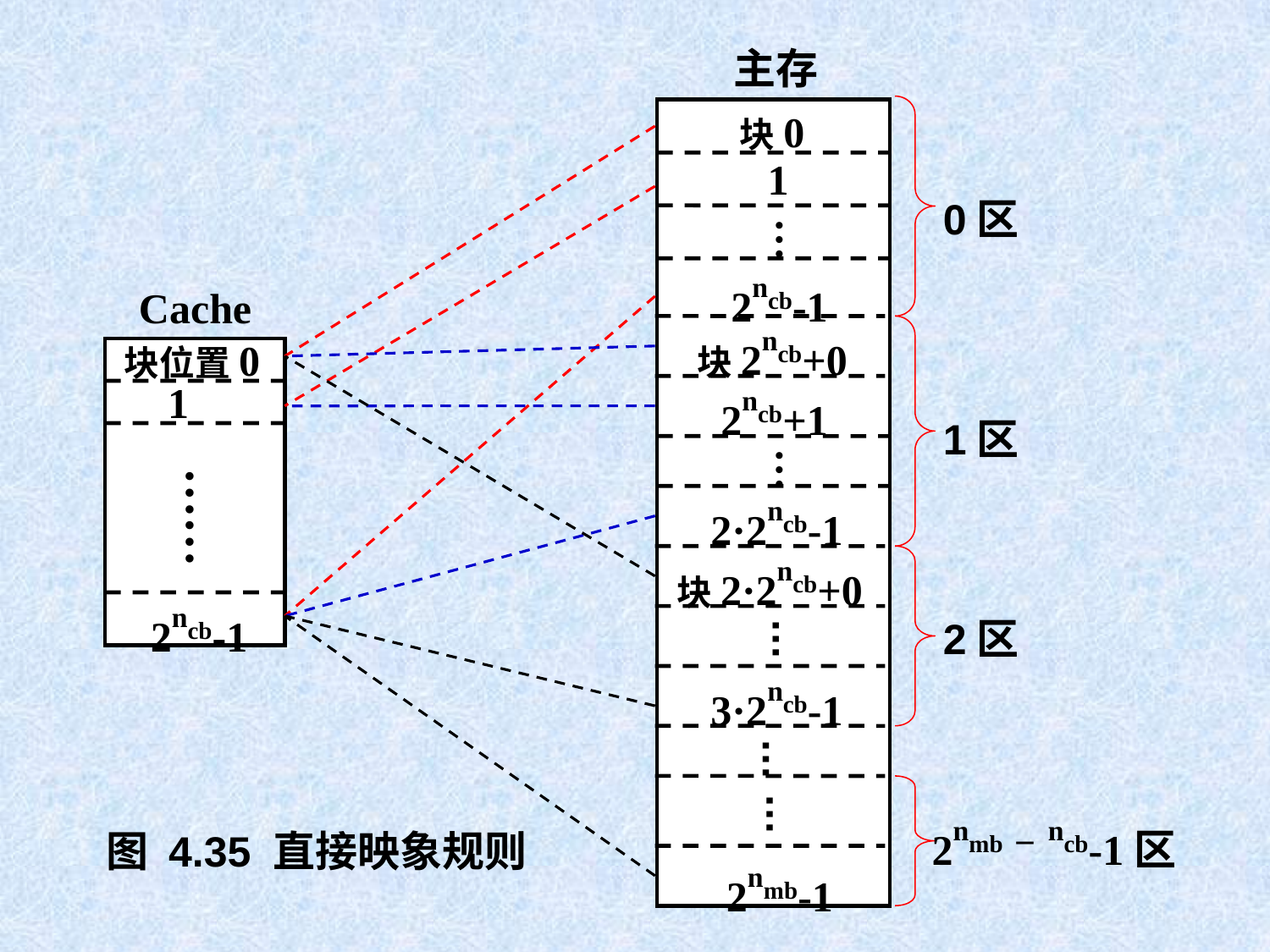

主存

块0

1

0区

…

2ncb-1
Cache

块2ncb+0

块位置0

1

2ncb+1

1区

…
……

2·2ncb-1

块2·2ncb+0

2ncb-1

…
2区

3·2ncb-1

…

…
2nmb－ncb-1区
图 4.35 直接映象规则

2nmb-1